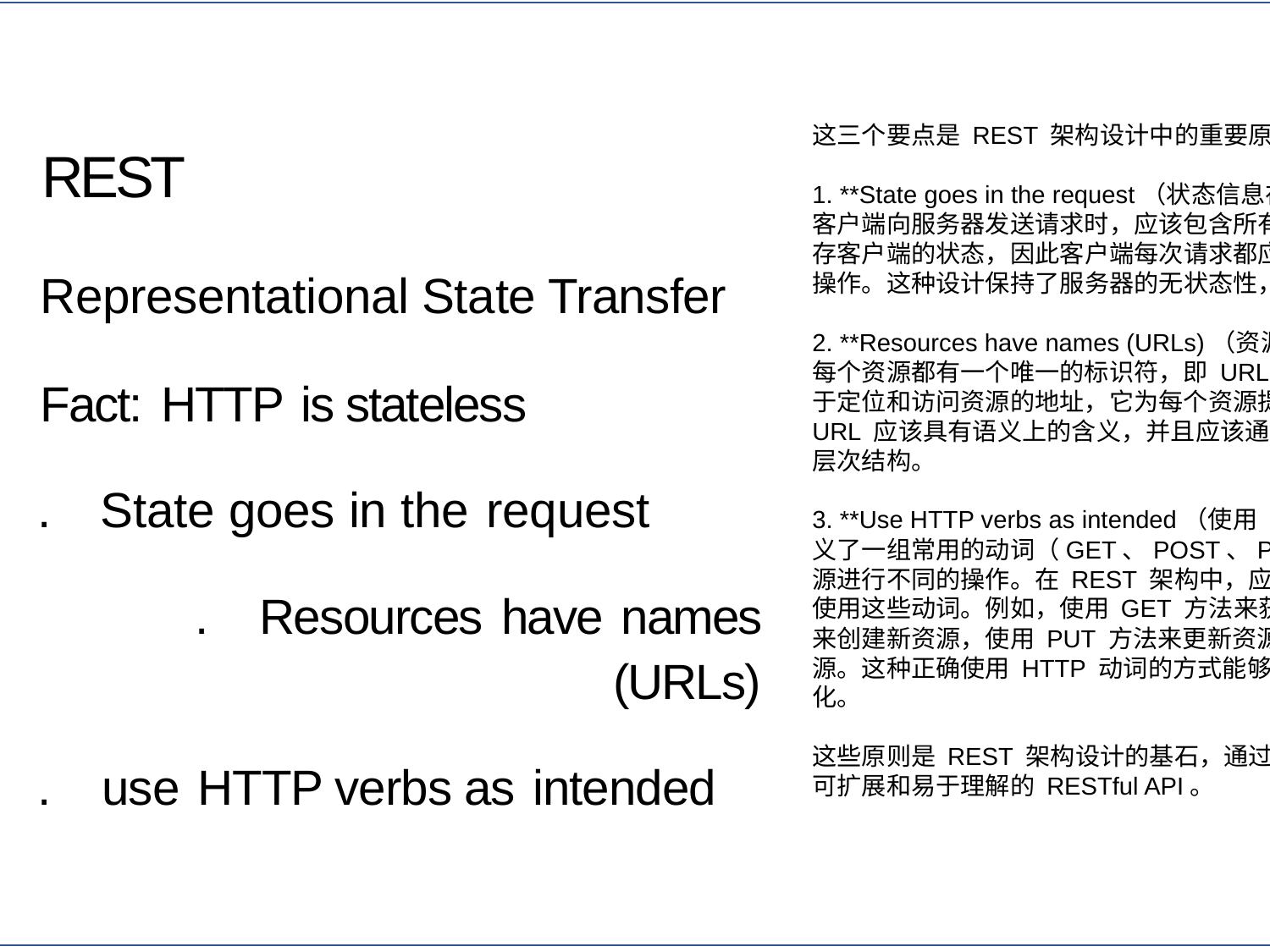

这三个要点是 REST 架构设计中的重要原则：

1. **State goes in the request（状态信息在请求中）：** 在 REST 架构中，客户端向服务器发送请求时，应该包含所有必要的状态信息。服务器不会保存客户端的状态，因此客户端每次请求都应该携带足够的信息来完成所需的操作。这种设计保持了服务器的无状态性，使得系统更加简单和可靠。

2. **Resources have names (URLs)（资源有名称）：** 在 REST 架构中，每个资源都有一个唯一的标识符，即 URL（统一资源定位符）。URL 是用于定位和访问资源的地址，它为每个资源提供了一个唯一的标识符。资源的 URL 应该具有语义上的含义，并且应该通过 URL 来表示资源之间的关系和层次结构。

3. **Use HTTP verbs as intended（使用 HTTP 动词）：** HTTP 协议定义了一组常用的动词（GET、POST、PUT、DELETE 等），用于对资源进行不同的操作。在 REST 架构中，应该按照 HTTP 协议的语义来正确使用这些动词。例如，使用 GET 方法来获取资源的表示，使用 POST 方法来创建新资源，使用 PUT 方法来更新资源，使用 DELETE 方法来删除资源。这种正确使用 HTTP 动词的方式能够使系统的接口设计更加清晰和标准化。

这些原则是 REST 架构设计的基石，通过遵循这些原则，可以设计出清晰、可扩展和易于理解的 RESTful API。

REST

Representational State Transfer
Fact: HTTP is stateless

.   State goes in the request

.   Resources have names (URLs)
.   use HTTP verbs as intended